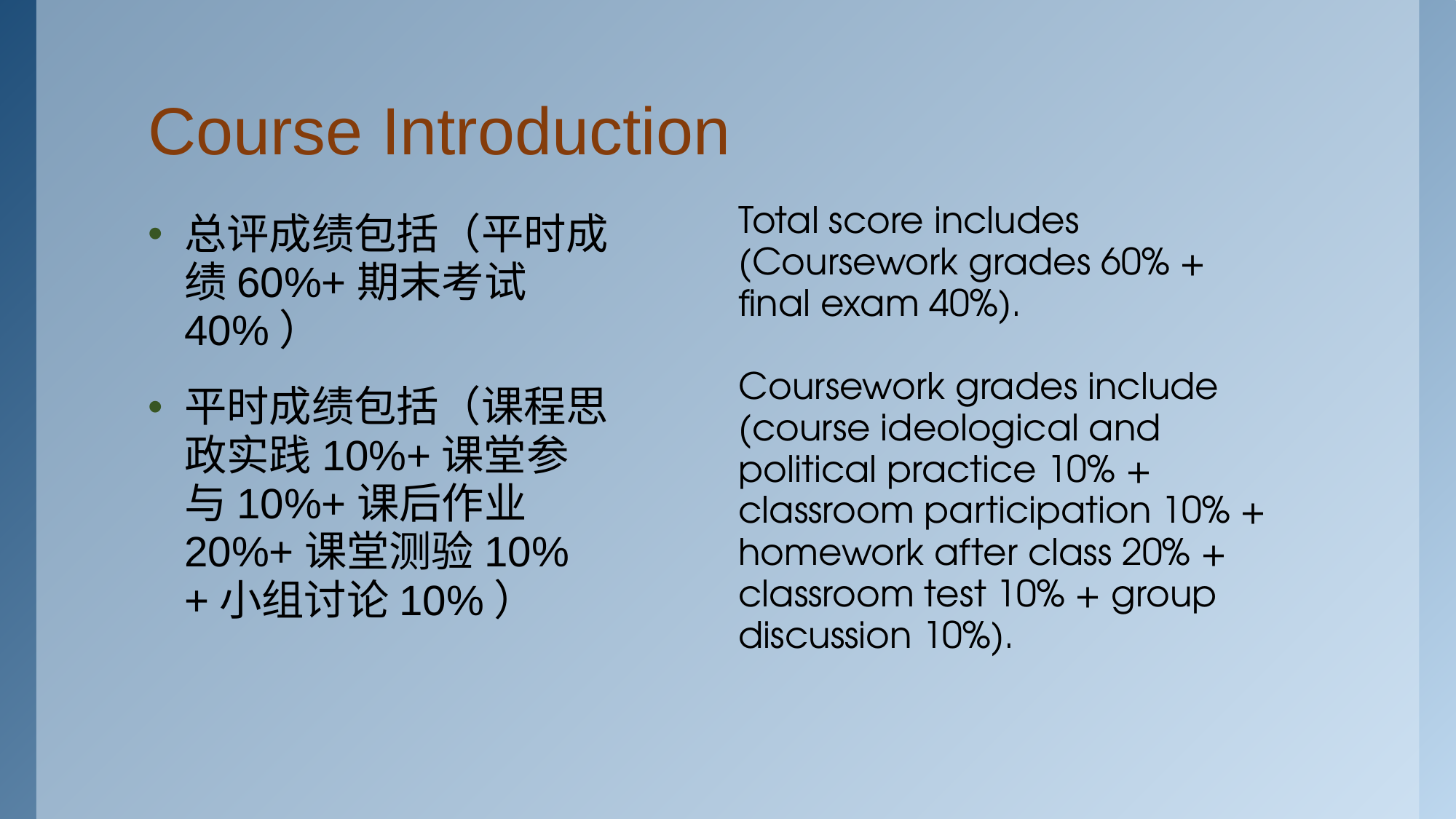

# Course Introduction
Total score includes (Coursework grades 60% + final exam 40%).

Coursework grades include (course ideological and political practice 10% + classroom participation 10% + homework after class 20% + classroom test 10% + group discussion 10%).
总评成绩包括（平时成绩60%+期末考试40%）
平时成绩包括（课程思政实践10%+课堂参与10%+课后作业20%+课堂测验10%+小组讨论10%）